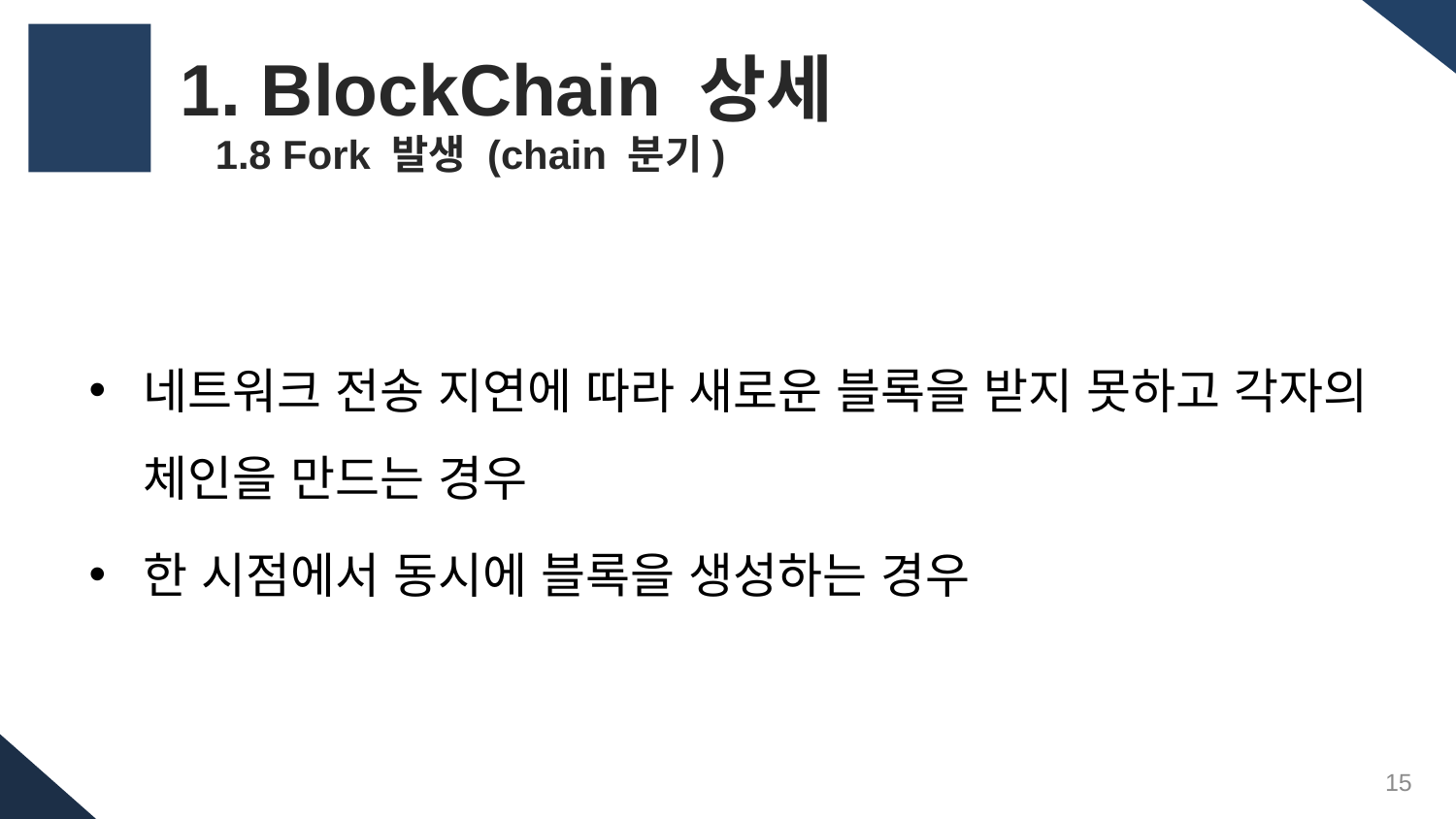

1. BlockChain 상세

  1.8 Fork 발생 (chain 분기)
네트워크 전송 지연에 따라 새로운 블록을 받지 못하고 각자의 체인을 만드는 경우
한 시점에서 동시에 블록을 생성하는 경우

15